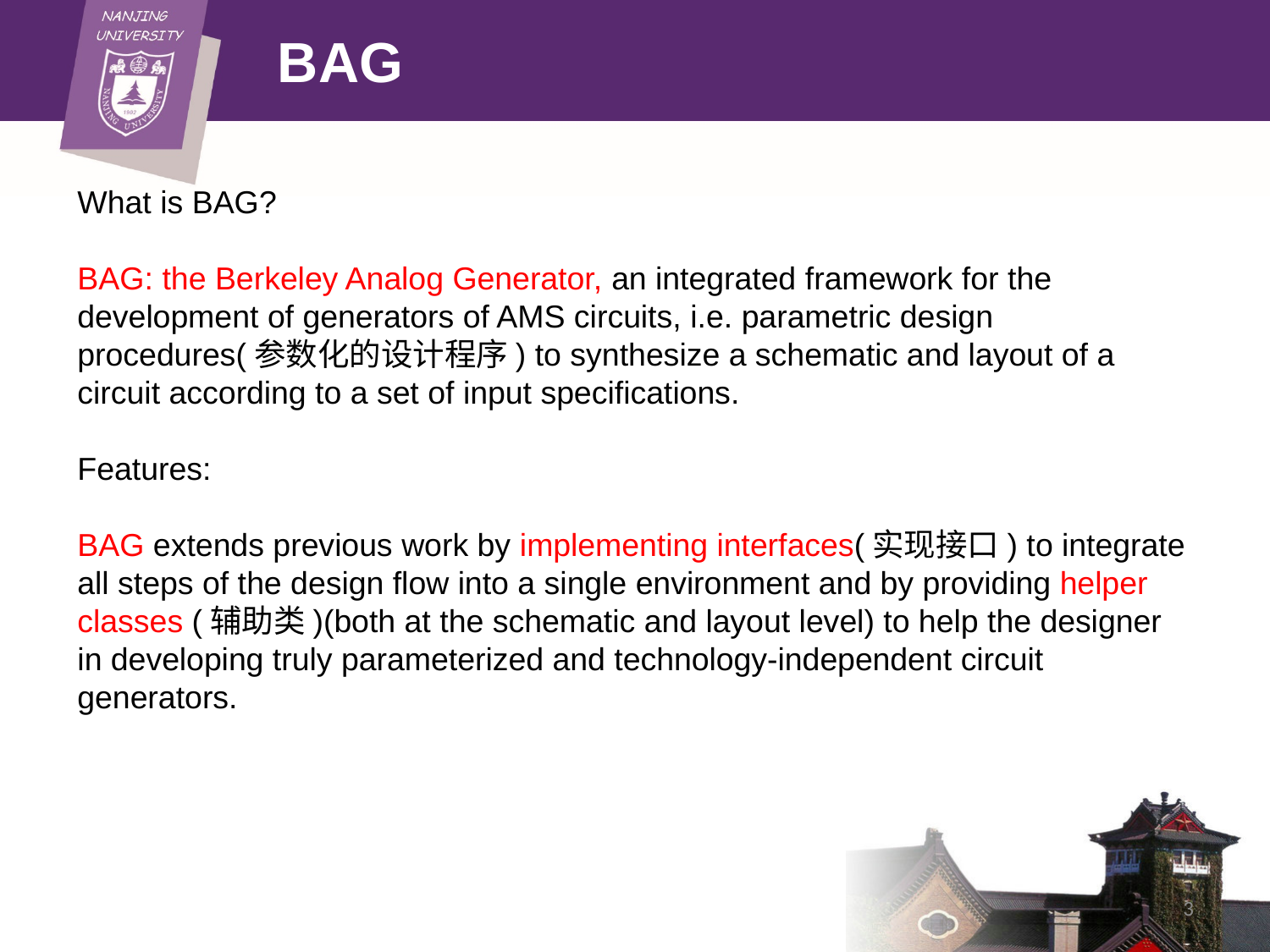

# BAG
What is BAG?

BAG: the Berkeley Analog Generator, an integrated framework for the development of generators of AMS circuits, i.e. parametric design procedures(参数化的设计程序) to synthesize a schematic and layout of a circuit according to a set of input specifications.

Features:

BAG extends previous work by implementing interfaces(实现接口) to integrate all steps of the design flow into a single environment and by providing helper classes (辅助类)(both at the schematic and layout level) to help the designer in developing truly parameterized and technology-independent circuit generators.

3